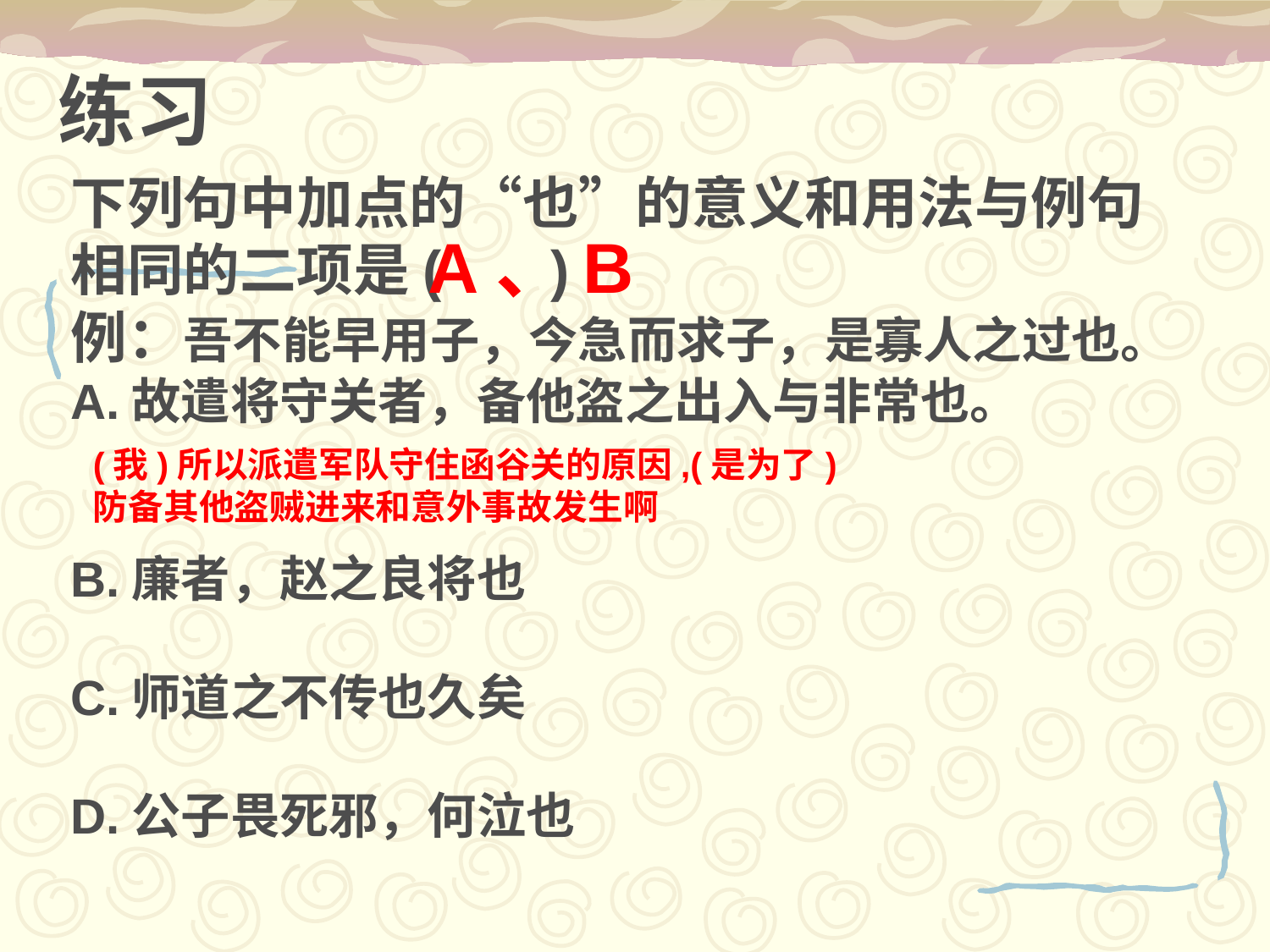

练习
下列句中加点的“也”的意义和用法与例句
相同的二项是(       )
例：吾不能早用子，今急而求子，是寡人之过也。
A.故遣将守关者，备他盗之出入与非常也。

B.廉者，赵之良将也

C.师道之不传也久矣

D.公子畏死邪，何泣也
A、B
(我)所以派遣军队守住函谷关的原因,(是为了)
防备其他盗贼进来和意外事故发生啊